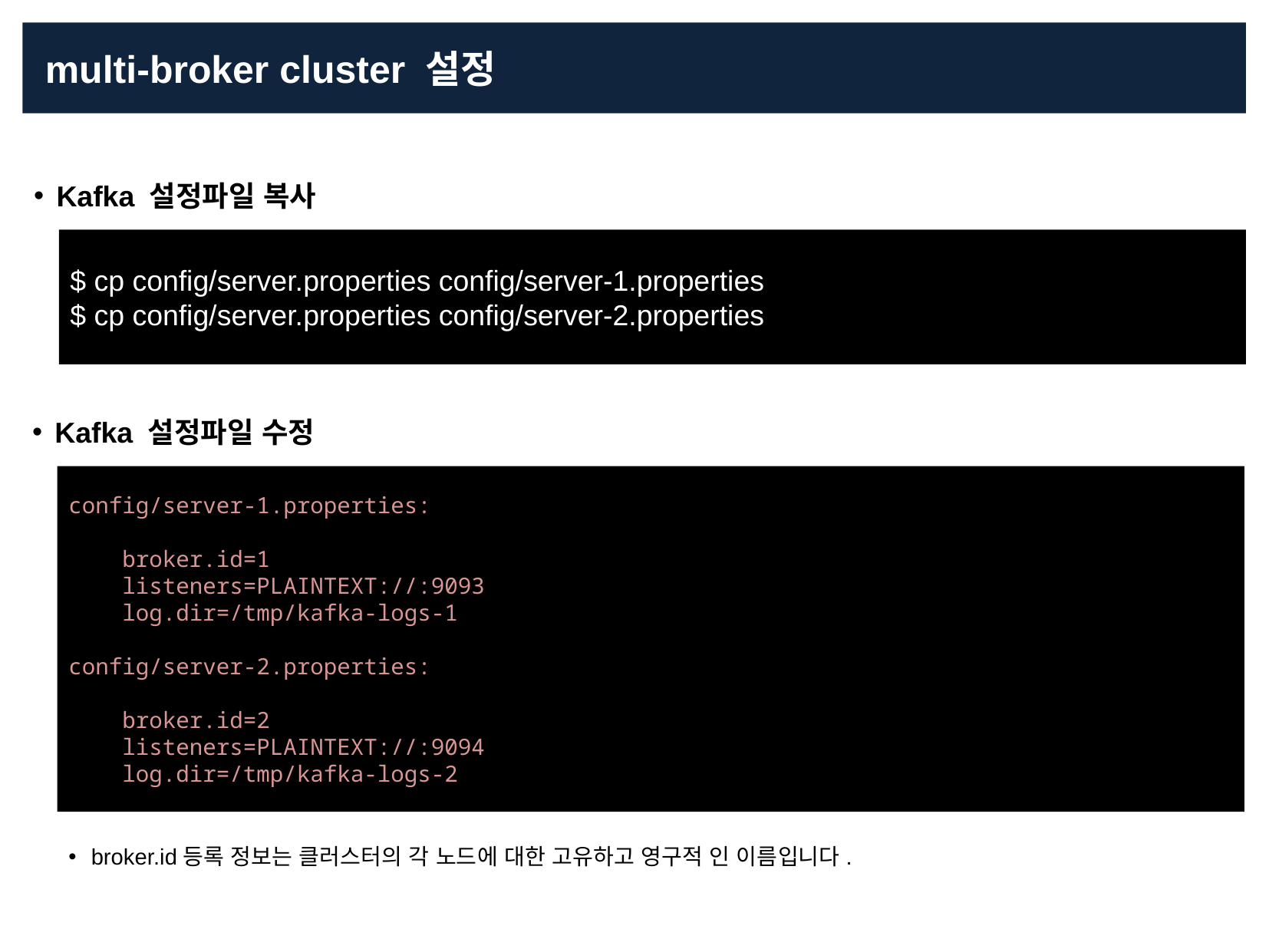

multi-broker cluster 설정
Kafka 설정파일 복사
$ cp config/server.properties config/server-1.properties
$ cp config/server.properties config/server-2.properties
Kafka 설정파일 수정
config/server-1.properties:

    broker.id=1
    listeners=PLAINTEXT://:9093
    log.dir=/tmp/kafka-logs-1

config/server-2.properties:

    broker.id=2
    listeners=PLAINTEXT://:9094
    log.dir=/tmp/kafka-logs-2
broker.id등록 정보는 클러스터의 각 노드에 대한 고유하고 영구적 인 이름입니다.